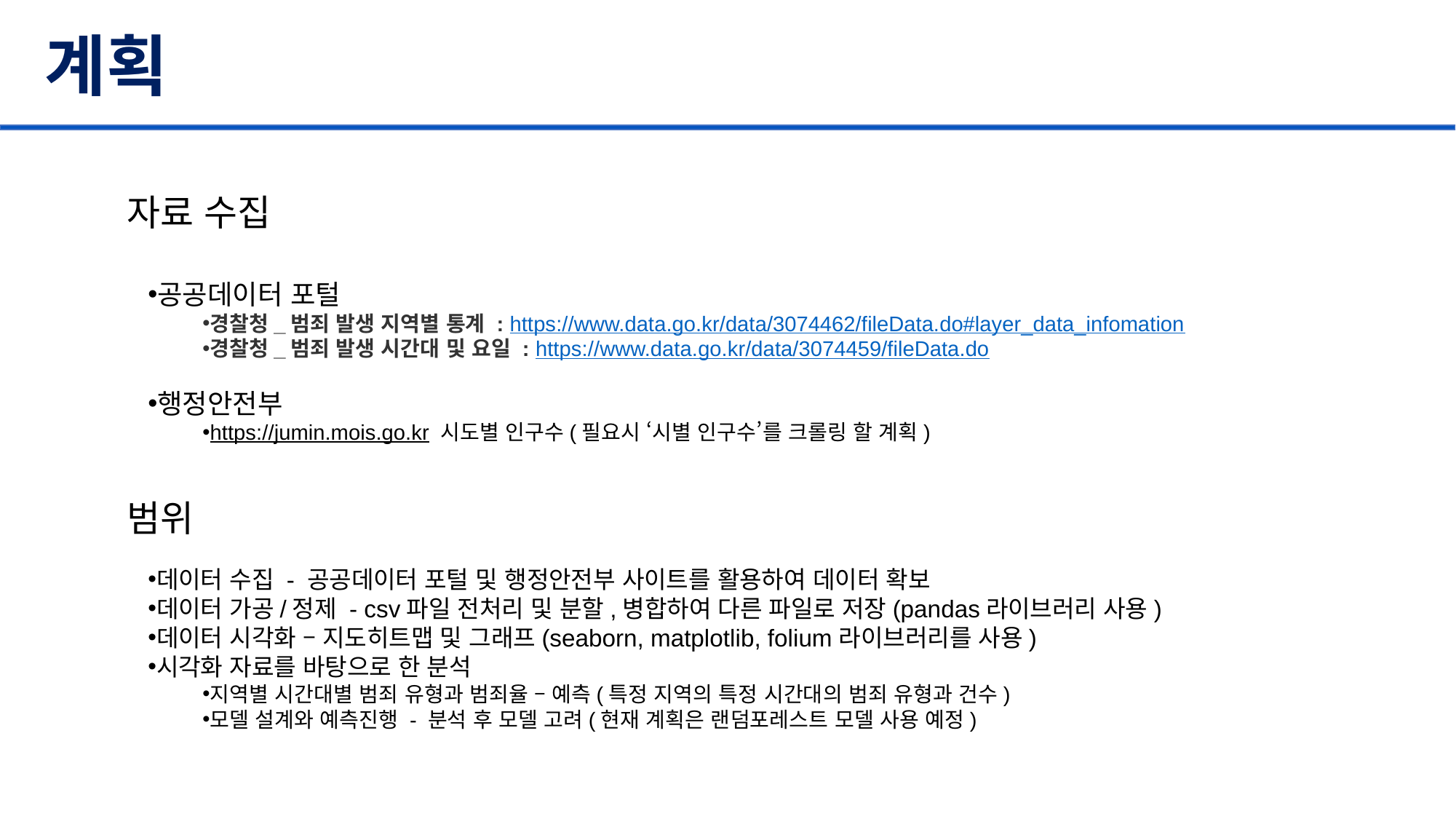

# 계획
자료 수집

공공데이터 포털
경찰청_범죄 발생 지역별 통계 : https://www.data.go.kr/data/3074462/fileData.do#layer_data_infomation
경찰청_범죄 발생 시간대 및 요일 : https://www.data.go.kr/data/3074459/fileData.do

행정안전부
https://jumin.mois.go.kr 시도별 인구수(필요시 ‘시별 인구수’를 크롤링 할 계획)

범위

데이터 수집 - 공공데이터 포털 및 행정안전부 사이트를 활용하여 데이터 확보
데이터 가공/정제 - csv파일 전처리 및 분할,병합하여 다른 파일로 저장(pandas라이브러리 사용)
데이터 시각화 – 지도히트맵 및 그래프(seaborn, matplotlib, folium라이브러리를 사용)
시각화 자료를 바탕으로 한 분석
지역별 시간대별 범죄 유형과 범죄율 – 예측(특정 지역의 특정 시간대의 범죄 유형과 건수)
모델 설계와 예측진행 - 분석 후 모델 고려(현재 계획은 랜덤포레스트 모델 사용 예정)